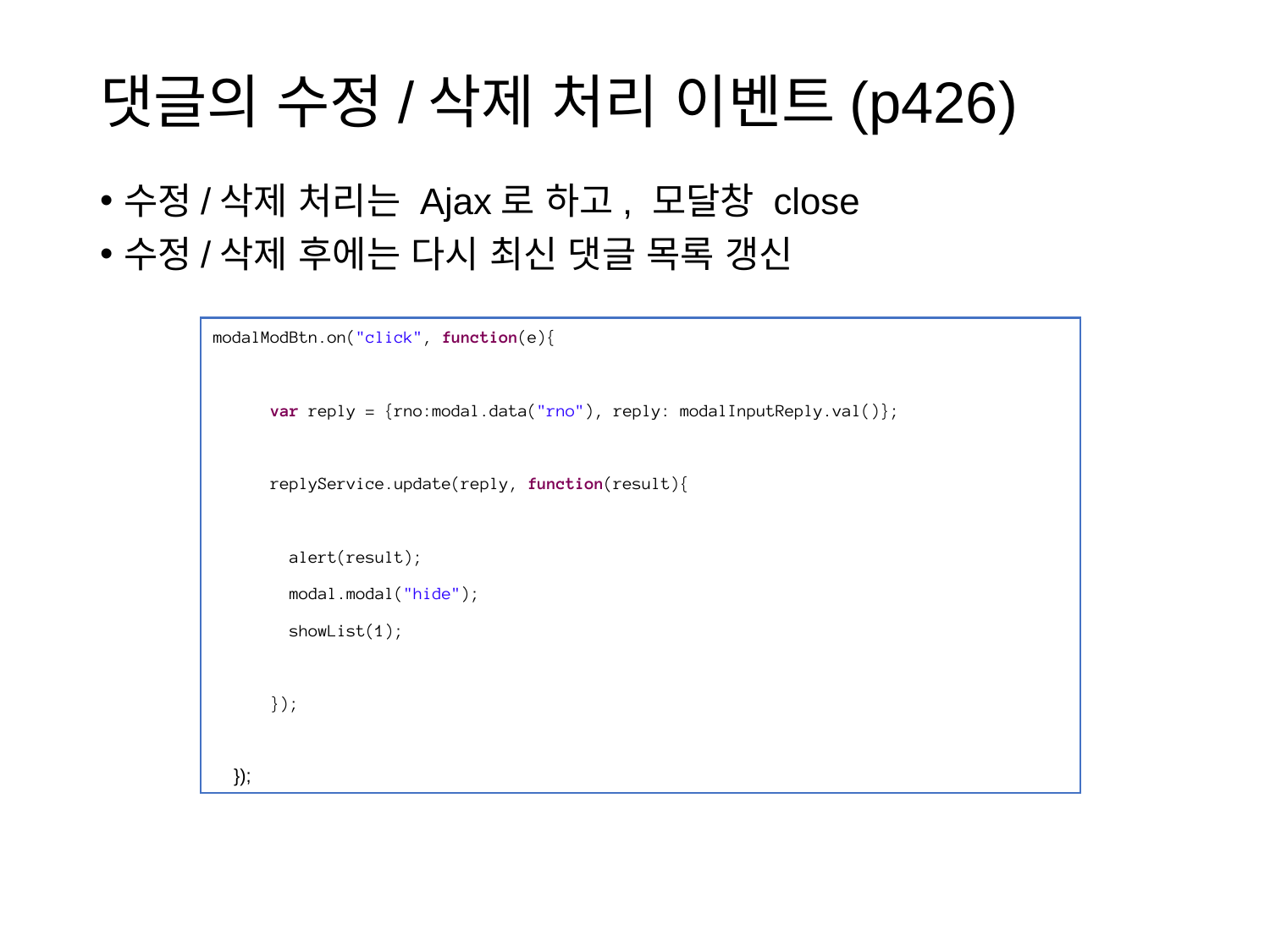

# 댓글의 수정/삭제 처리 이벤트(p426)
수정/삭제 처리는 Ajax로 하고, 모달창 close
수정/삭제 후에는 다시 최신 댓글 목록 갱신
modalModBtn.on("click", function(e){

      var reply = {rno:modal.data("rno"), reply: modalInputReply.val()};

      replyService.update(reply, function(result){

        alert(result);
        modal.modal("hide");
        showList(1);

      });

    });